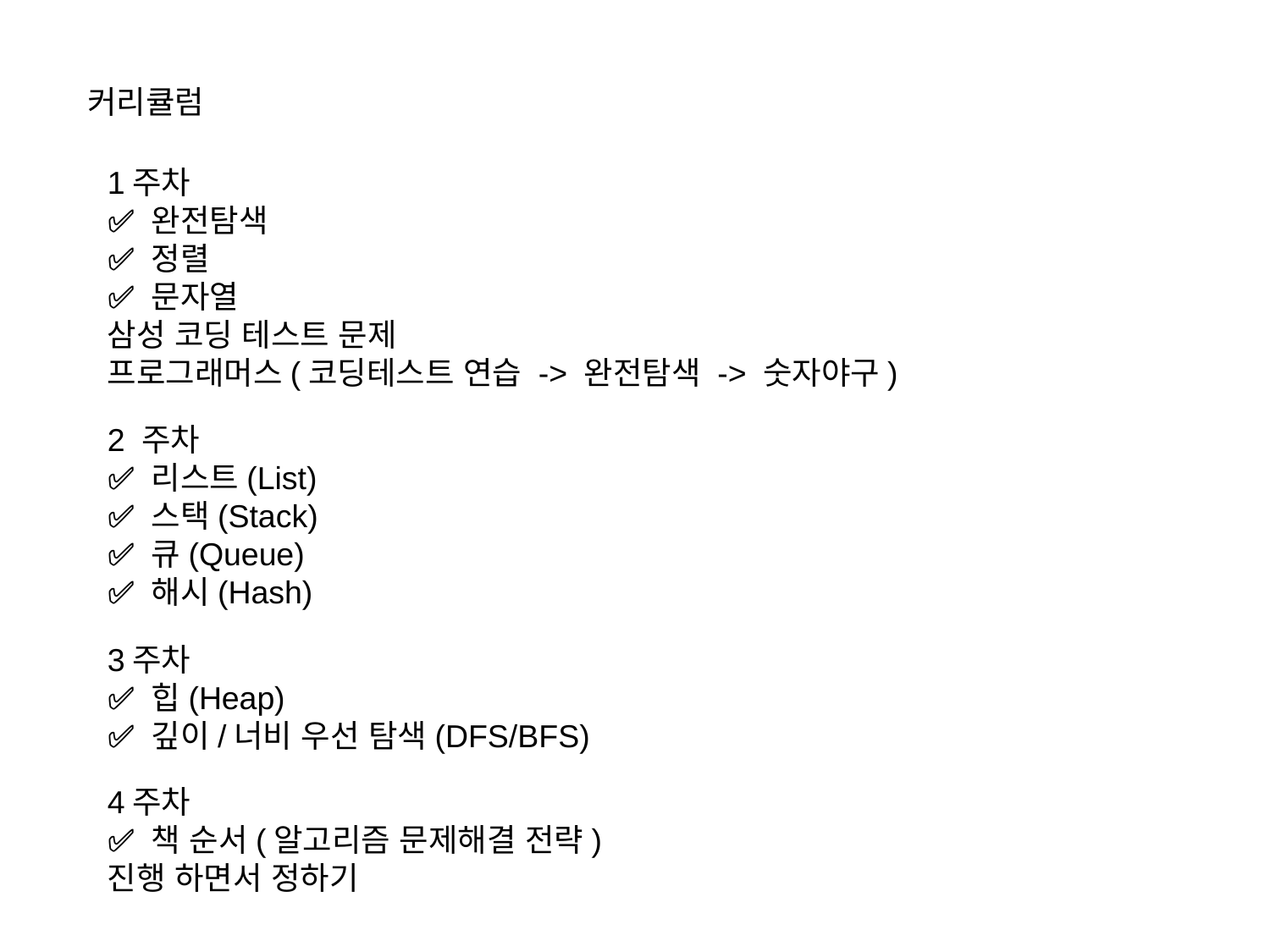

커리큘럼
1주차
✅ 완전탐색
✅ 정렬
✅ 문자열
삼성 코딩 테스트 문제
프로그래머스(코딩테스트 연습 -> 완전탐색 -> 숫자야구)
2 주차
✅ 리스트(List)
✅ 스택(Stack)
✅ 큐(Queue)
✅ 해시(Hash)
3주차
✅ 힙(Heap)
✅ 깊이/너비 우선 탐색(DFS/BFS)
4주차
✅ 책 순서(알고리즘 문제해결 전략)
진행 하면서 정하기